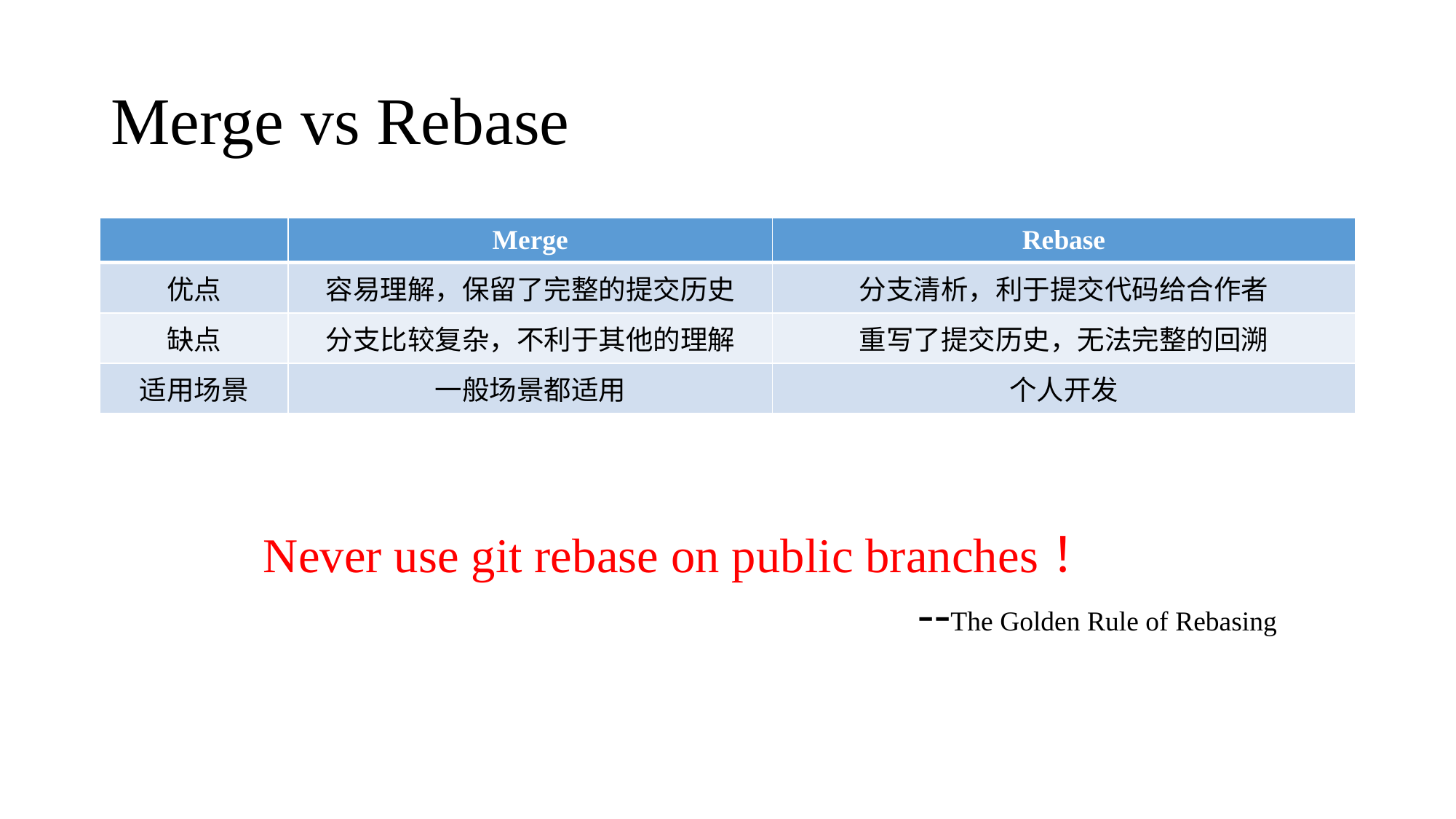

# Merge vs Rebase
|  | Merge | Rebase |
| --- | --- | --- |
| 优点 | 容易理解，保留了完整的提交历史 | 分支清析，利于提交代码给合作者 |
| 缺点 | 分支比较复杂，不利于其他的理解 | 重写了提交历史，无法完整的回溯 |
| 适用场景 | 一般场景都适用 | 个人开发 |
Never use git rebase on public branches！
						--The Golden Rule of Rebasing